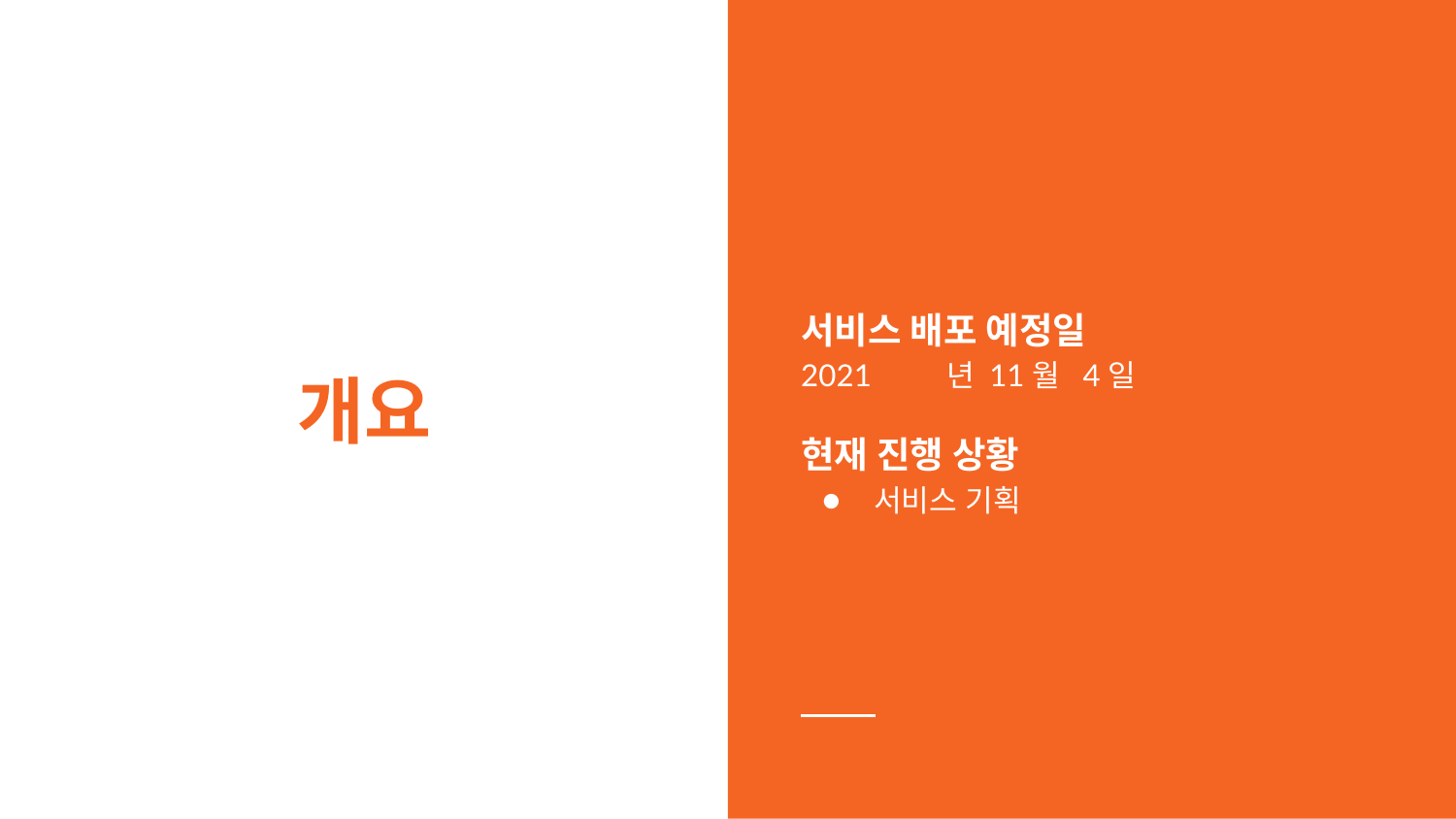

서비스 배포 예정일
2021	년 11월  4일
현재 진행 상황
서비스 기획
# 개요